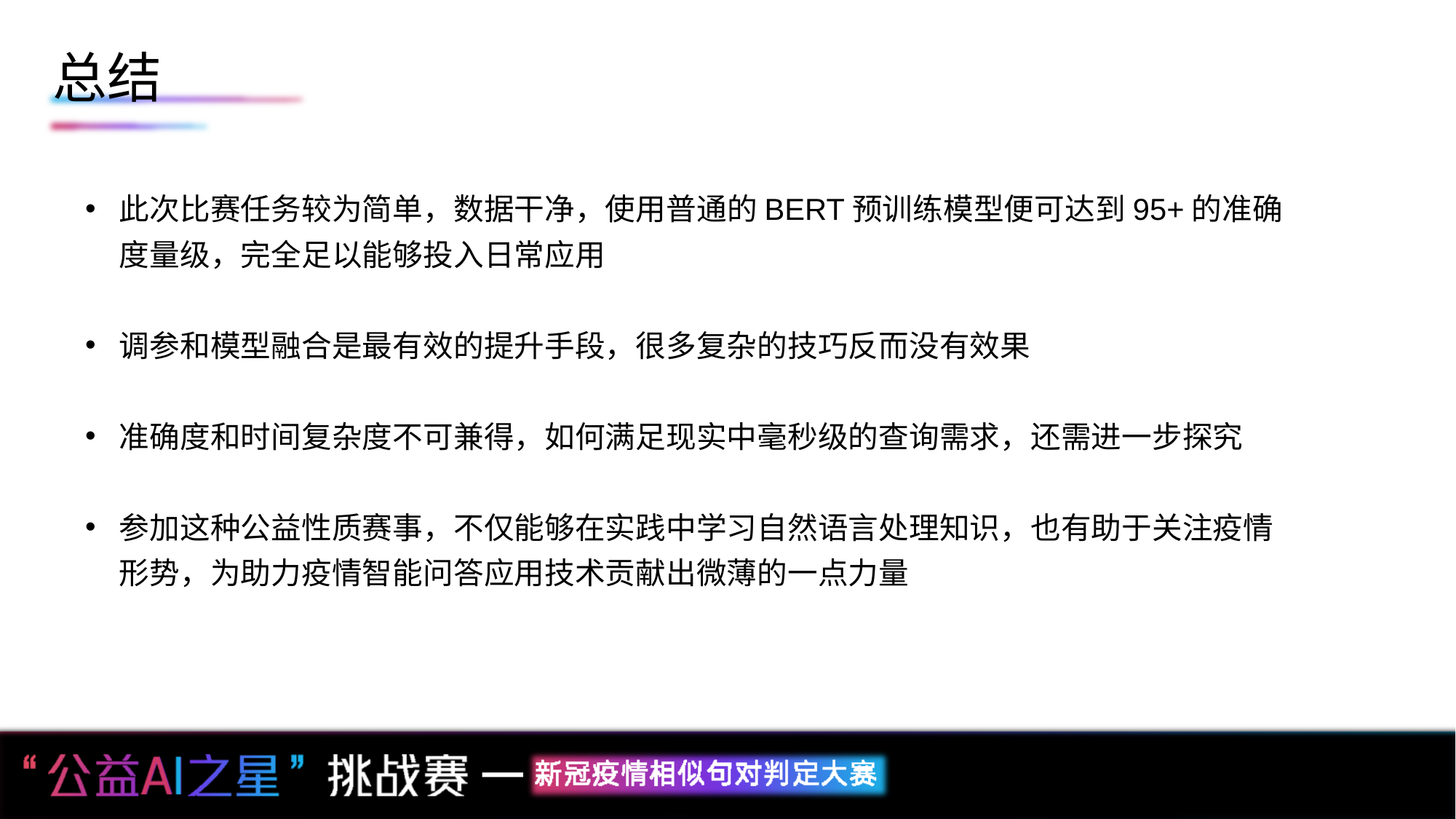

# 总结
此次比赛任务较为简单，数据干净，使用普通的BERT预训练模型便可达到95+的准确度量级，完全足以能够投入日常应用

调参和模型融合是最有效的提升手段，很多复杂的技巧反而没有效果

准确度和时间复杂度不可兼得，如何满足现实中毫秒级的查询需求，还需进一步探究

参加这种公益性质赛事，不仅能够在实践中学习自然语言处理知识，也有助于关注疫情形势，为助力疫情智能问答应用技术贡献出微薄的一点力量